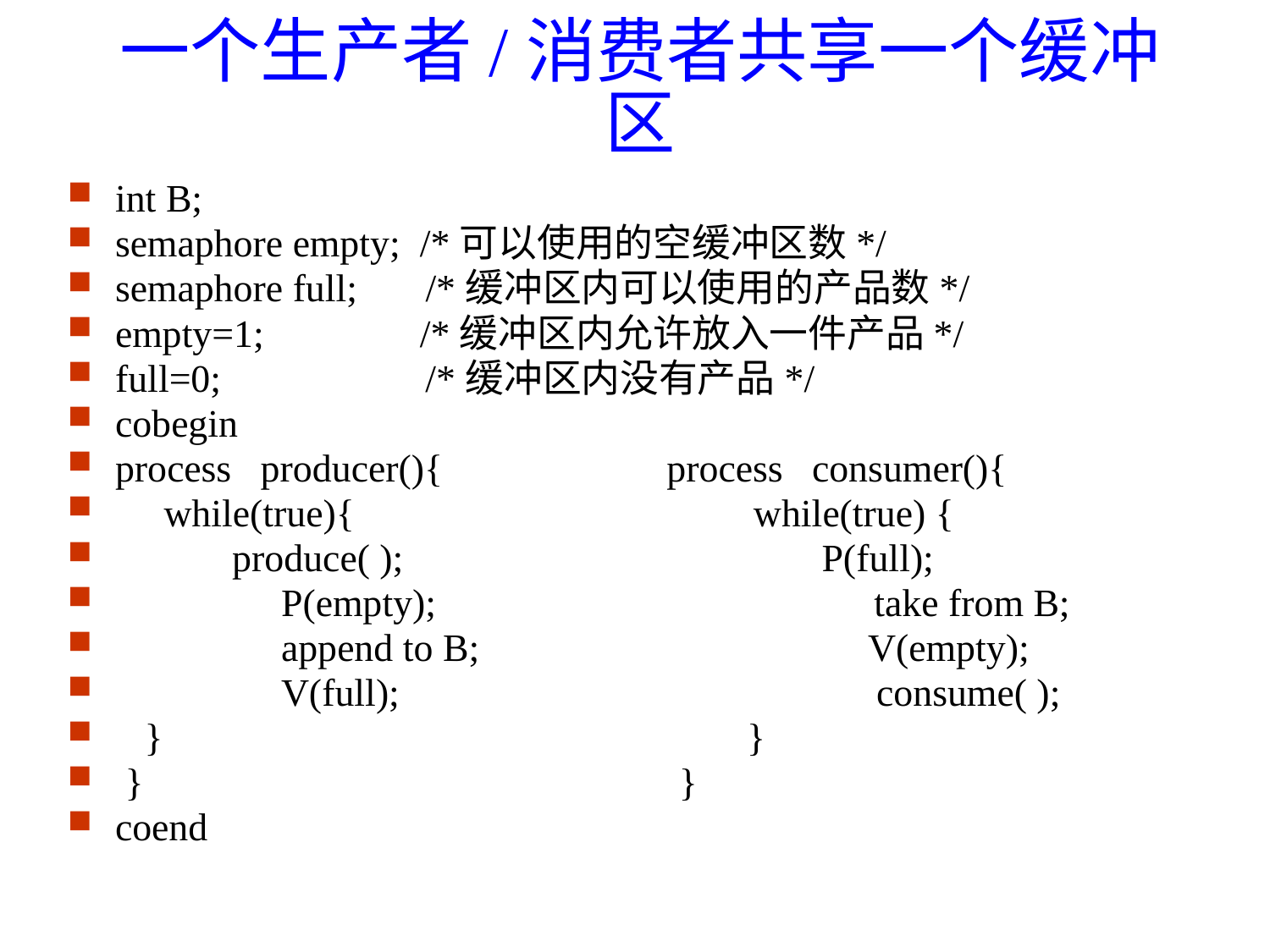

一个生产者/消费者共享一个缓冲区
int B;
semaphore empty;  /*可以使用的空缓冲区数*/
semaphore full;       /*缓冲区内可以使用的产品数*/
empty=1;                /*缓冲区内允许放入一件产品*/
full=0;                     /*缓冲区内没有产品*/
cobegin
process   producer(){                       process   consumer(){
     while(true){                                         while(true) {
            produce( );                                           P(full);
	    P(empty);                                             take from B;
	    append to B;                                        V(empty);
	    V(full);                                                 consume( );
   }                                                            }
 }                                                       }
coend